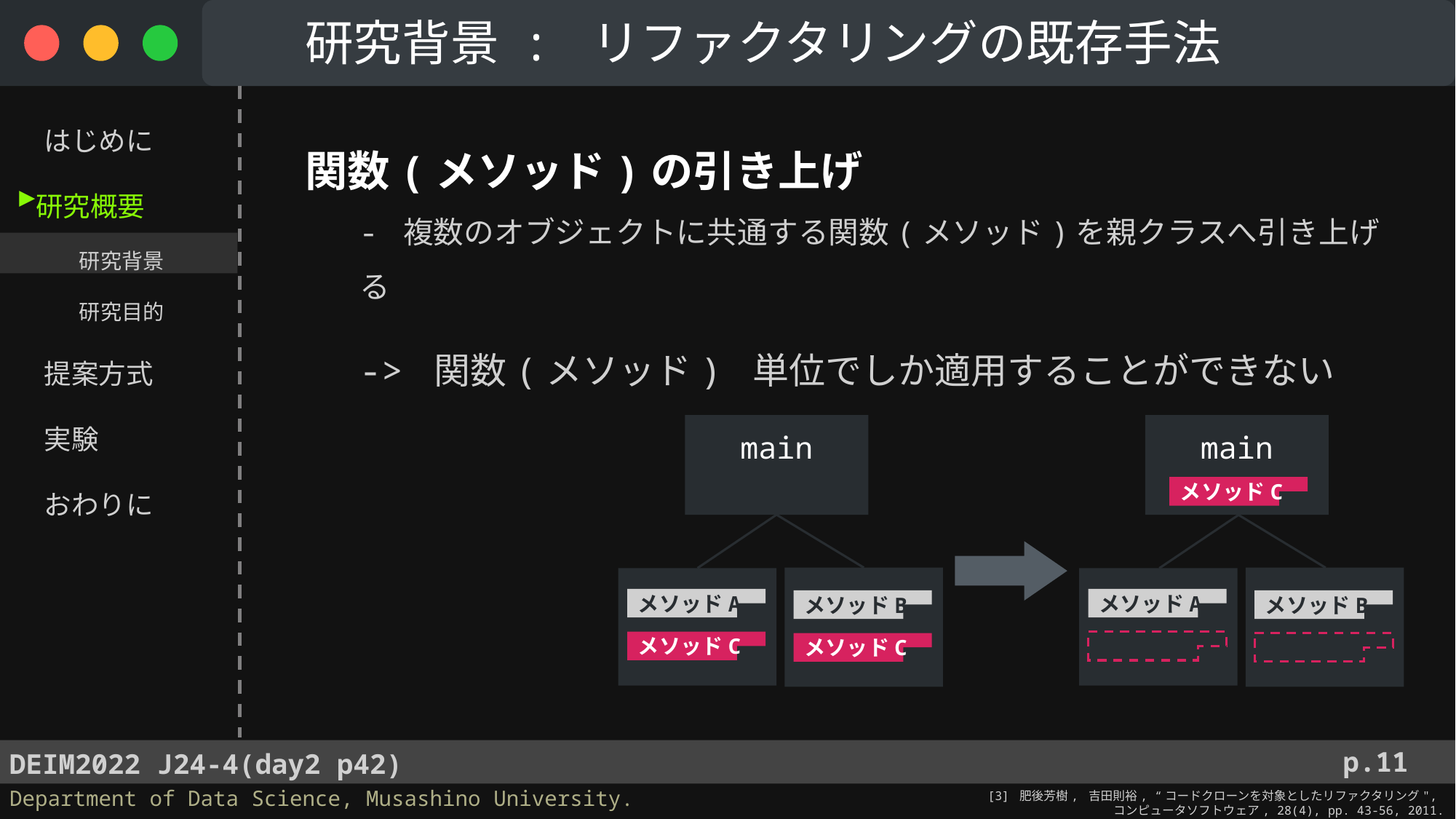

研究背景 : リファクタリングの既存手法
　 はじめに
   研究概要
　　　 研究背景
　　　 研究目的
　 提案方式
　 実験
　 おわりに

関数(メソッド)の引き上げ
- 複数のオブジェクトに共通する関数(メソッド)を親クラスへ引き上げる
-> 関数(メソッド) 単位でしか適用することができない
▶︎

main

main

メソッドC

メソッドA
メソッドA
メソッドB
メソッドB
メソッドC

メソッドC
p.11
[3] 肥後芳樹, 吉田則裕, “コードクローンを対象としたリファクタリング",
コンピュータソフトウェア, 28(4), pp. 43-56, 2011.